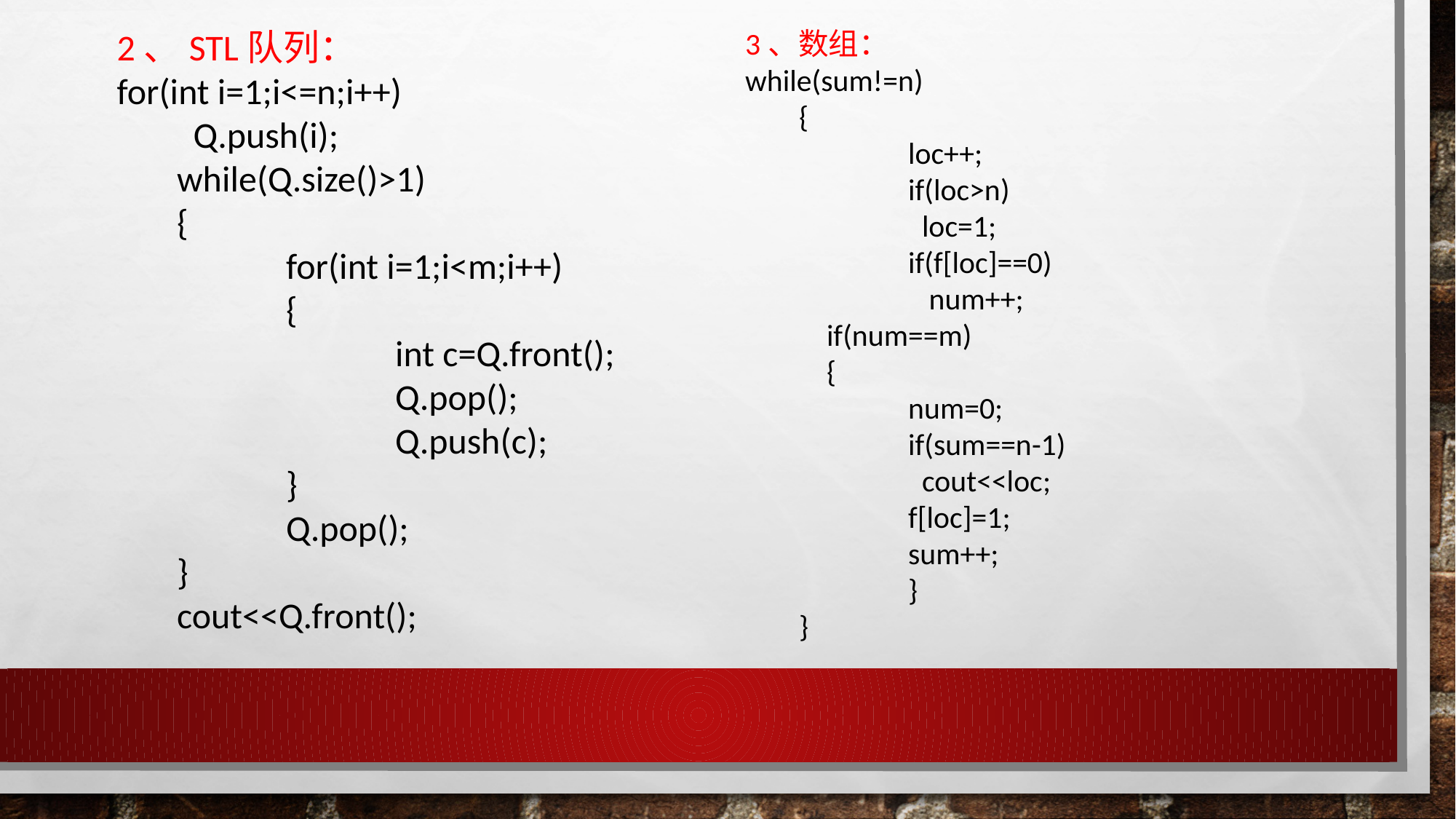

2、STL队列：
      for(int i=1;i<=n;i++)
	  Q.push(i);
	while(Q.size()>1)
	{
		for(int i=1;i<m;i++)
		{
			int c=Q.front();
			Q.pop();
			Q.push(c);
		}
		Q.pop();
	}
	cout<<Q.front();
        3、数组：
        while(sum!=n)
	{
		loc++;
		if(loc>n)
		  loc=1;
		if(f[loc]==0)
		   num++;
	    if(num==m)
	    {
	    	num=0;
	    	if(sum==n-1)
	    	  cout<<loc;
	    	f[loc]=1;
	    	sum++;
		}
	}